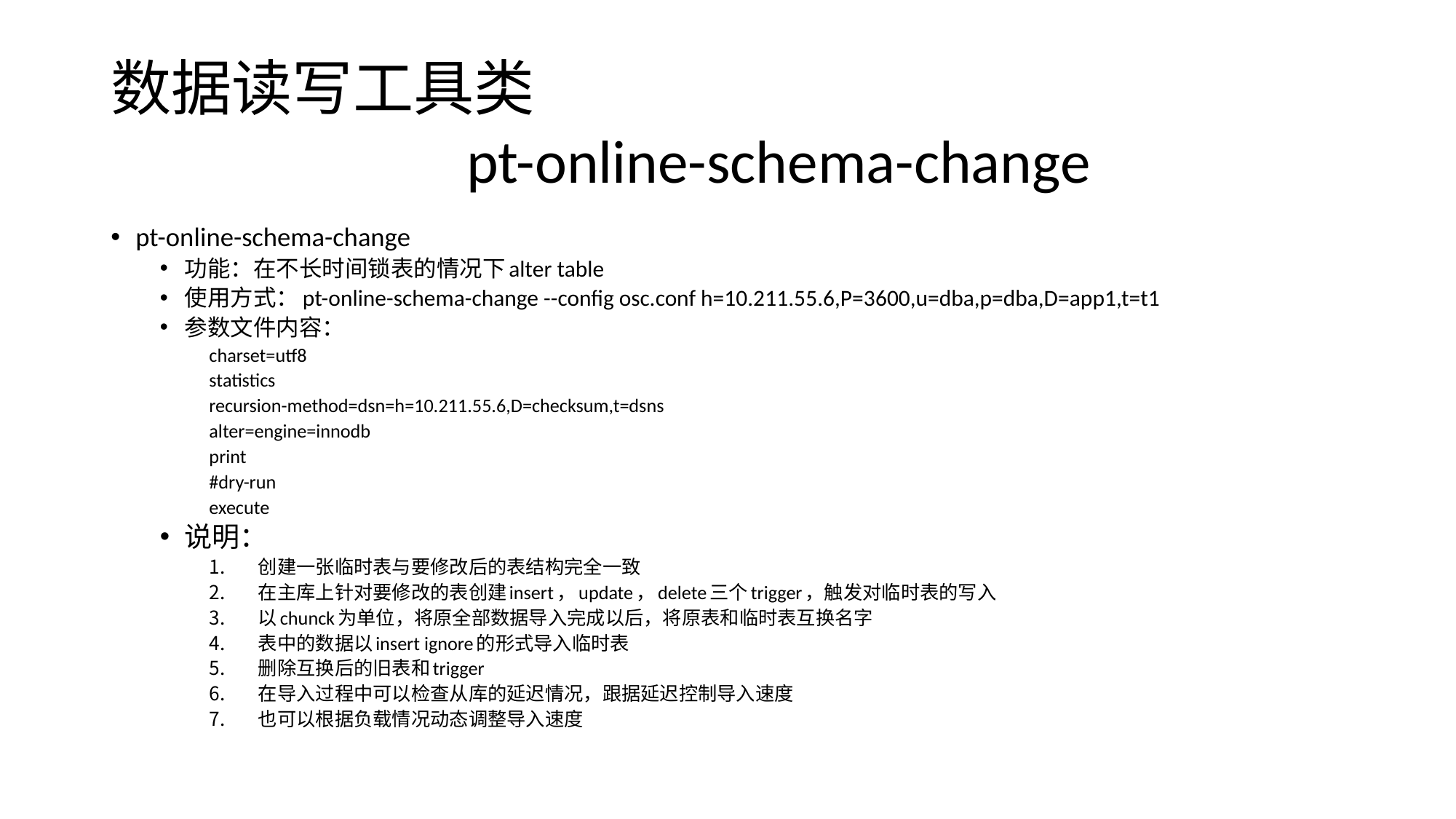

# 数据读写工具类 pt-online-schema-change
pt-online-schema-change
功能：在不长时间锁表的情况下alter table
使用方式：pt-online-schema-change --config osc.conf h=10.211.55.6,P=3600,u=dba,p=dba,D=app1,t=t1
参数文件内容：
charset=utf8
statistics
recursion-method=dsn=h=10.211.55.6,D=checksum,t=dsns
alter=engine=innodb
print
#dry-run
execute
说明：
创建一张临时表与要修改后的表结构完全一致
在主库上针对要修改的表创建insert，update，delete三个trigger，触发对临时表的写入
以chunck为单位，将原全部数据导入完成以后，将原表和临时表互换名字
表中的数据以insert ignore的形式导入临时表
删除互换后的旧表和trigger
在导入过程中可以检查从库的延迟情况，跟据延迟控制导入速度
也可以根据负载情况动态调整导入速度